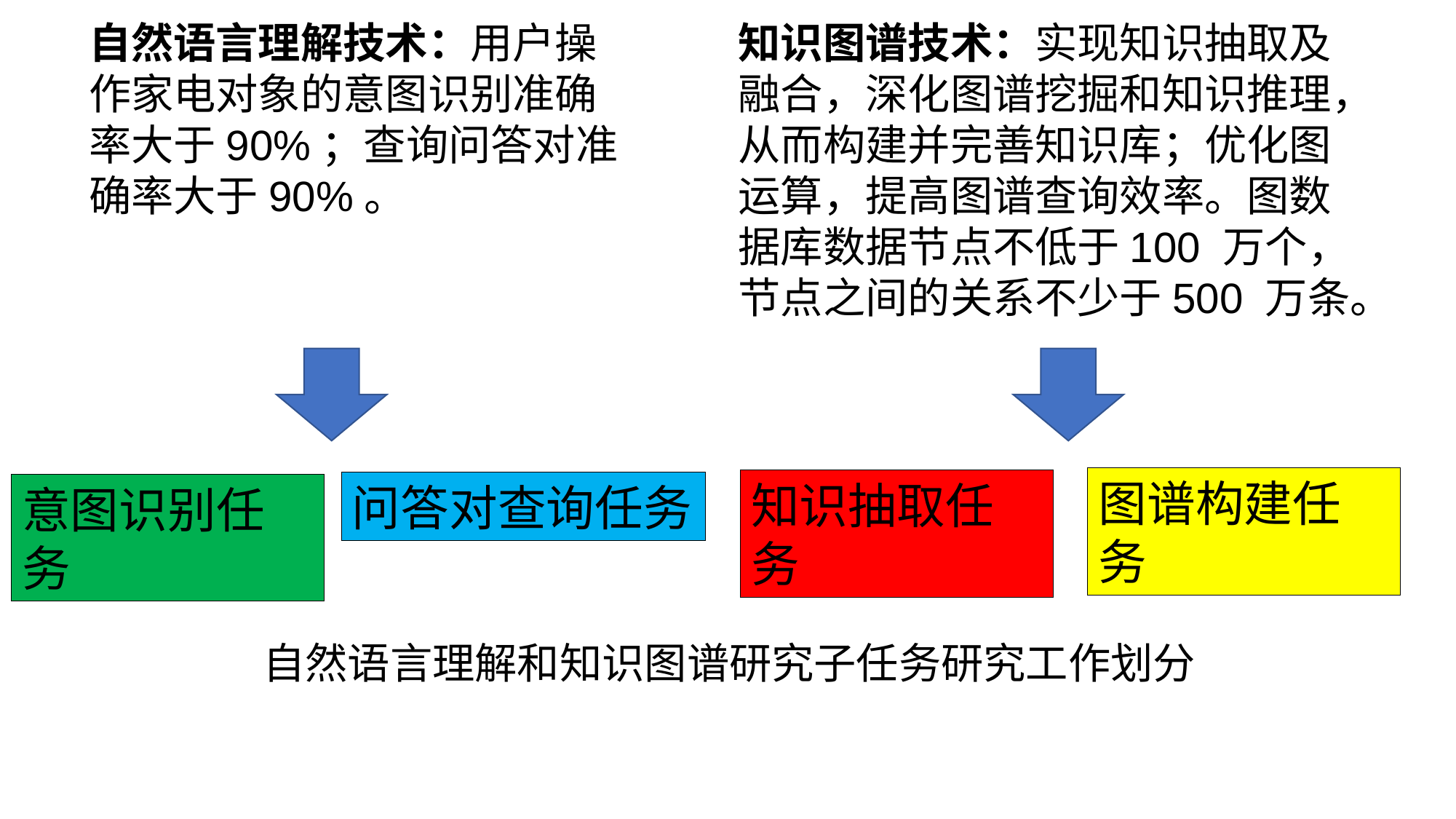

自然语言理解技术：用户操作家电对象的意图识别准确率大于90%；查询问答对准确率大于90%。

知识图谱技术：实现知识抽取及融合，深化图谱挖掘和知识推理，从而构建并完善知识库；优化图运算，提高图谱查询效率。图数据库数据节点不低于100 万个，节点之间的关系不少于500 万条。

图谱构建任务
知识抽取任务
问答对查询任务
意图识别任务
自然语言理解和知识图谱研究子任务研究工作划分